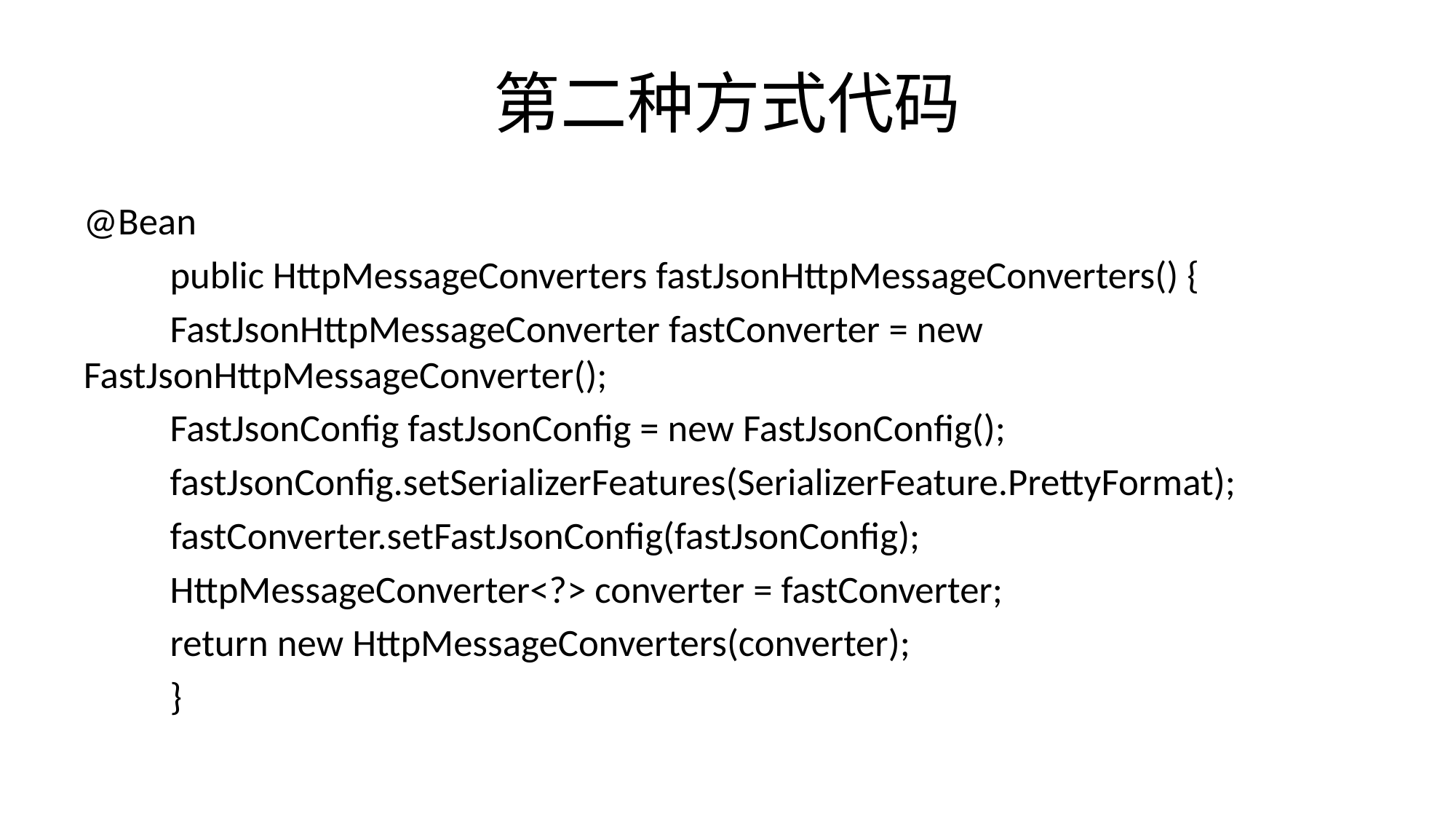

# 第二种方式代码
@Bean
	public HttpMessageConverters fastJsonHttpMessageConverters() {
		FastJsonHttpMessageConverter fastConverter = new FastJsonHttpMessageConverter();
		FastJsonConfig fastJsonConfig = new FastJsonConfig();
		fastJsonConfig.setSerializerFeatures(SerializerFeature.PrettyFormat);
		fastConverter.setFastJsonConfig(fastJsonConfig);
		HttpMessageConverter<?> converter = fastConverter;
		return new HttpMessageConverters(converter);
	}